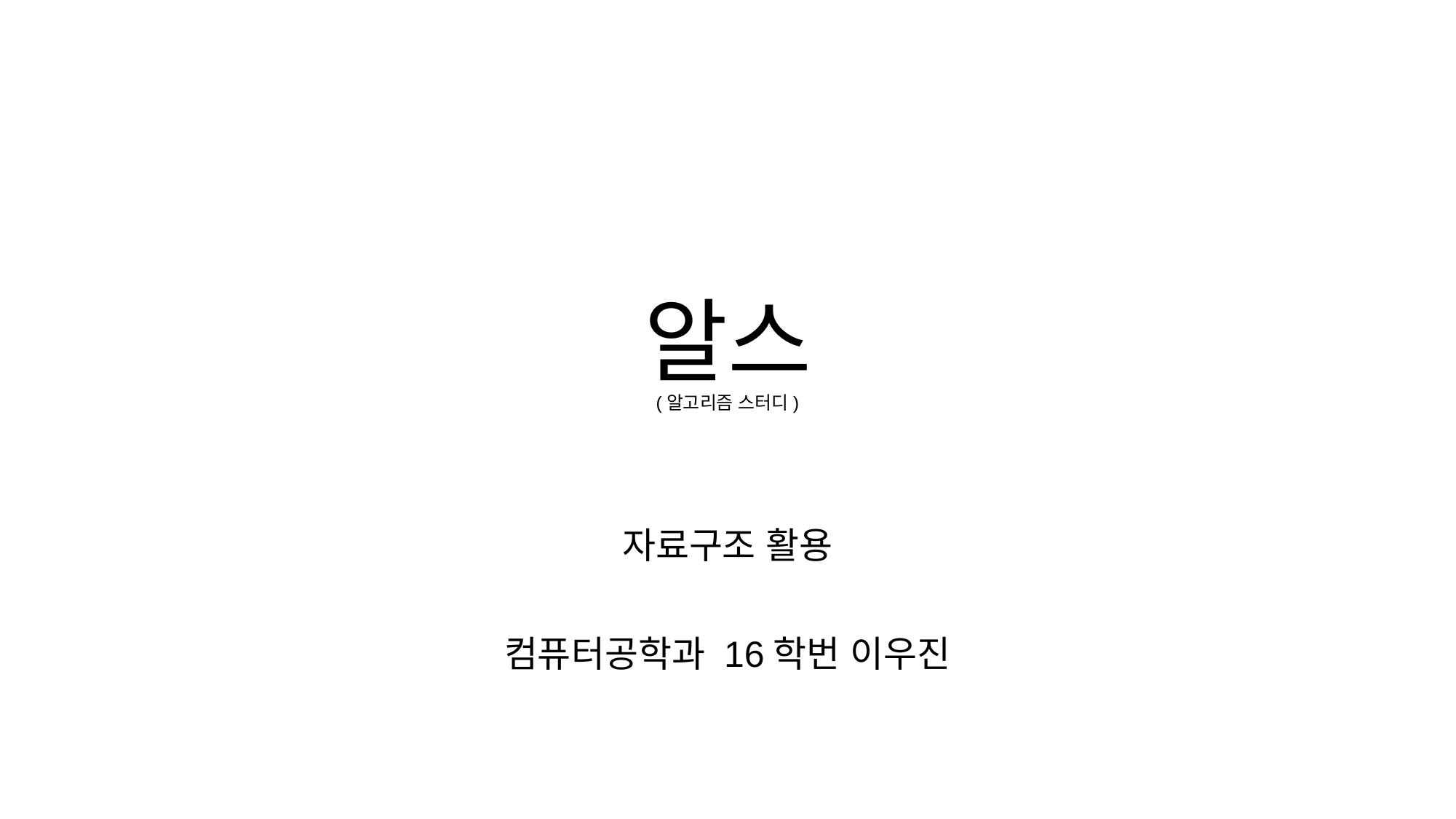

# 알스 (알고리즘 스터디)
자료구조 활용

컴퓨터공학과 16학번 이우진